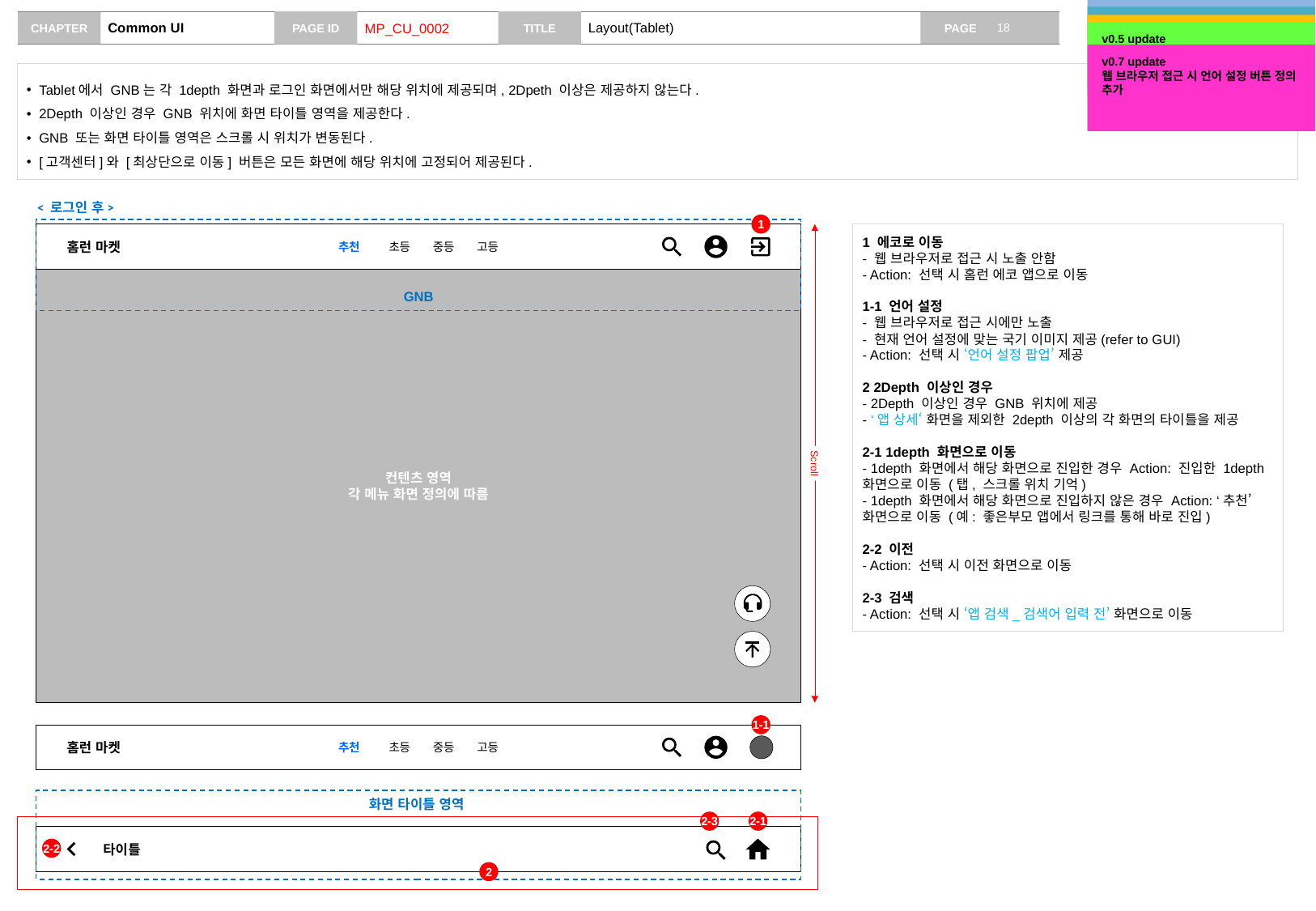

v0.2 update
LNB 삭제, GNB 구성 수정, 고객센터, 최상단으로 이동 버튼 화면 오른쪽 하단 고정 제공, 1depth 메뉴 변경
v0.3 update
2dpeth이상인 경우 – 홈 버튼 있음에 검색 버튼 추가
# Common UI
MP_CU_0002
Layout(Tablet)
v0.4 update
5 에코로 이동 버튼
웹 브라우저로 접근 시 홈런 체험관 링크로 연결 추가
v0.5 update
5 웹 브라우저로 접근 시 노출 X
홈런 체험관 제공 X, 2뎁스 이상인 경우 홈, 검색 버튼 모두 노출로 변경
GNB 또는 화면 타이틀 영역 스크롤 시 같이 스크롤 됨
v0.7 update
웹 브라우저 접근 시 언어 설정 버튼 정의 추가

Tablet에서 GNB는 각 1depth 화면과 로그인 화면에서만 해당 위치에 제공되며, 2Dpeth 이상은 제공하지 않는다.
2Depth 이상인 경우 GNB 위치에 화면 타이틀 영역을 제공한다.
GNB 또는 화면 타이틀 영역은 스크롤 시 위치가 변동된다.
[고객센터]와 [최상단으로 이동] 버튼은 모든 화면에 해당 위치에 고정되어 제공된다.
< 로그인 후>
1
GNB
추천         초등       중등       고등
1 에코로 이동
- 웹 브라우저로 접근 시 노출 안함
- Action: 선택 시 홈런 에코 앱으로 이동

1-1 언어 설정
- 웹 브라우저로 접근 시에만 노출
- 현재 언어 설정에 맞는 국기 이미지 제공(refer to GUI)
- Action: 선택 시 ‘언어 설정 팝업’ 제공

2 2Depth 이상인 경우
- 2Depth 이상인 경우 GNB 위치에 제공
- ‘앱 상세‘ 화면을 제외한 2depth 이상의 각 화면의 타이틀을 제공

2-1 1depth 화면으로 이동
- 1depth 화면에서 해당 화면으로 진입한 경우 Action: 진입한 1depth 화면으로 이동 (탭, 스크롤 위치 기억)
- 1depth 화면에서 해당 화면으로 진입하지 않은 경우 Action: ‘추천’ 화면으로 이동 (예: 좋은부모 앱에서 링크를 통해 바로 진입)

2-2 이전
- Action: 선택 시 이전 화면으로 이동

2-3 검색
- Action: 선택 시 ‘앱 검색_검색어 입력 전’ 화면으로 이동

홈런 마켓
컨텐츠 영역
각 메뉴 화면 정의에 따름
Scroll

1-1
추천         초등       중등       고등

홈런 마켓
화면 타이틀 영역
2-3
2-1

타이틀
2-2

2